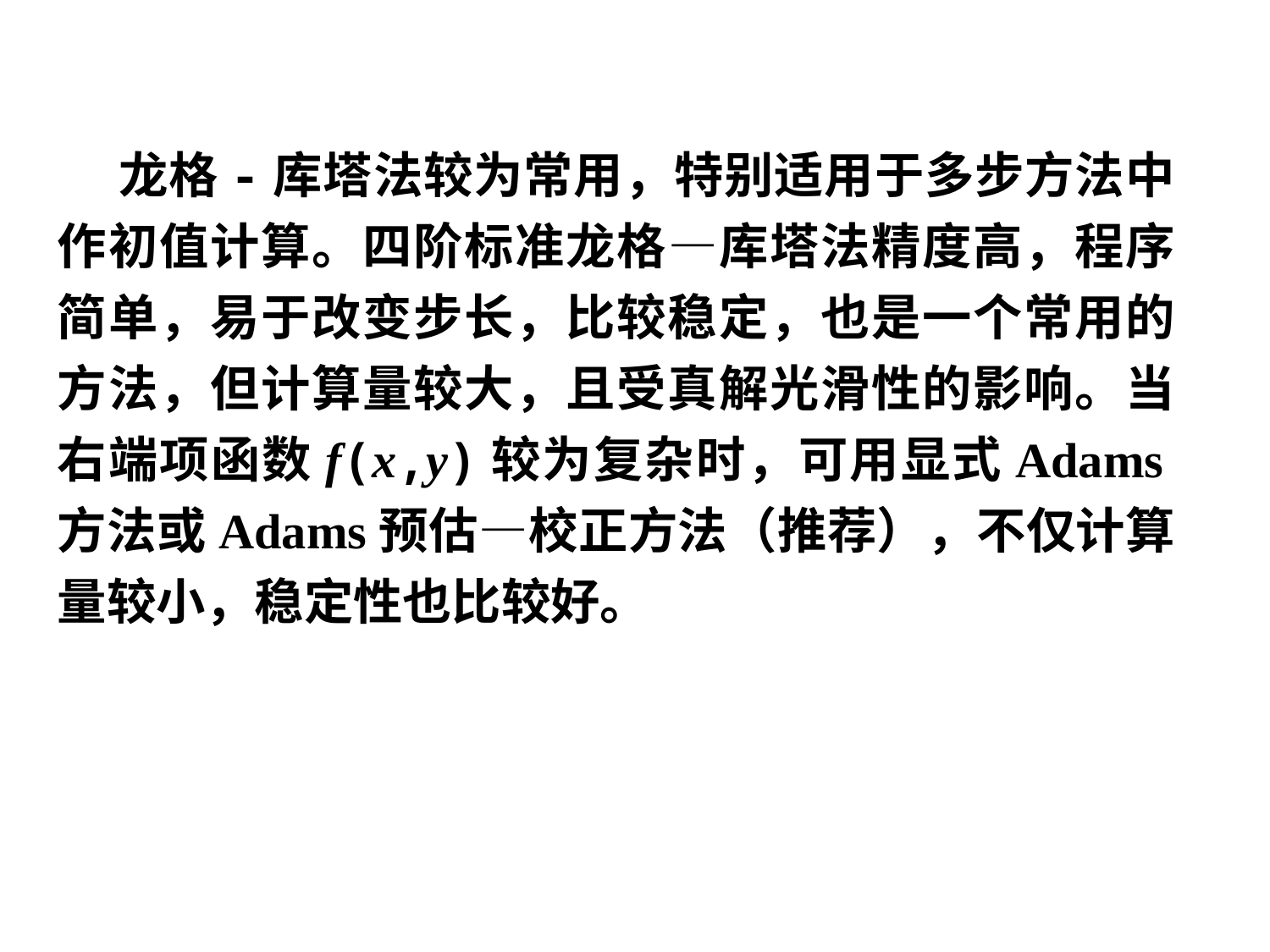

龙格-库塔法较为常用，特别适用于多步方法中作初值计算。四阶标准龙格—库塔法精度高，程序简单，易于改变步长，比较稳定，也是一个常用的方法，但计算量较大，且受真解光滑性的影响。当右端项函数f(x,y)较为复杂时，可用显式Adams方法或Adams预估—校正方法（推荐），不仅计算量较小，稳定性也比较好。